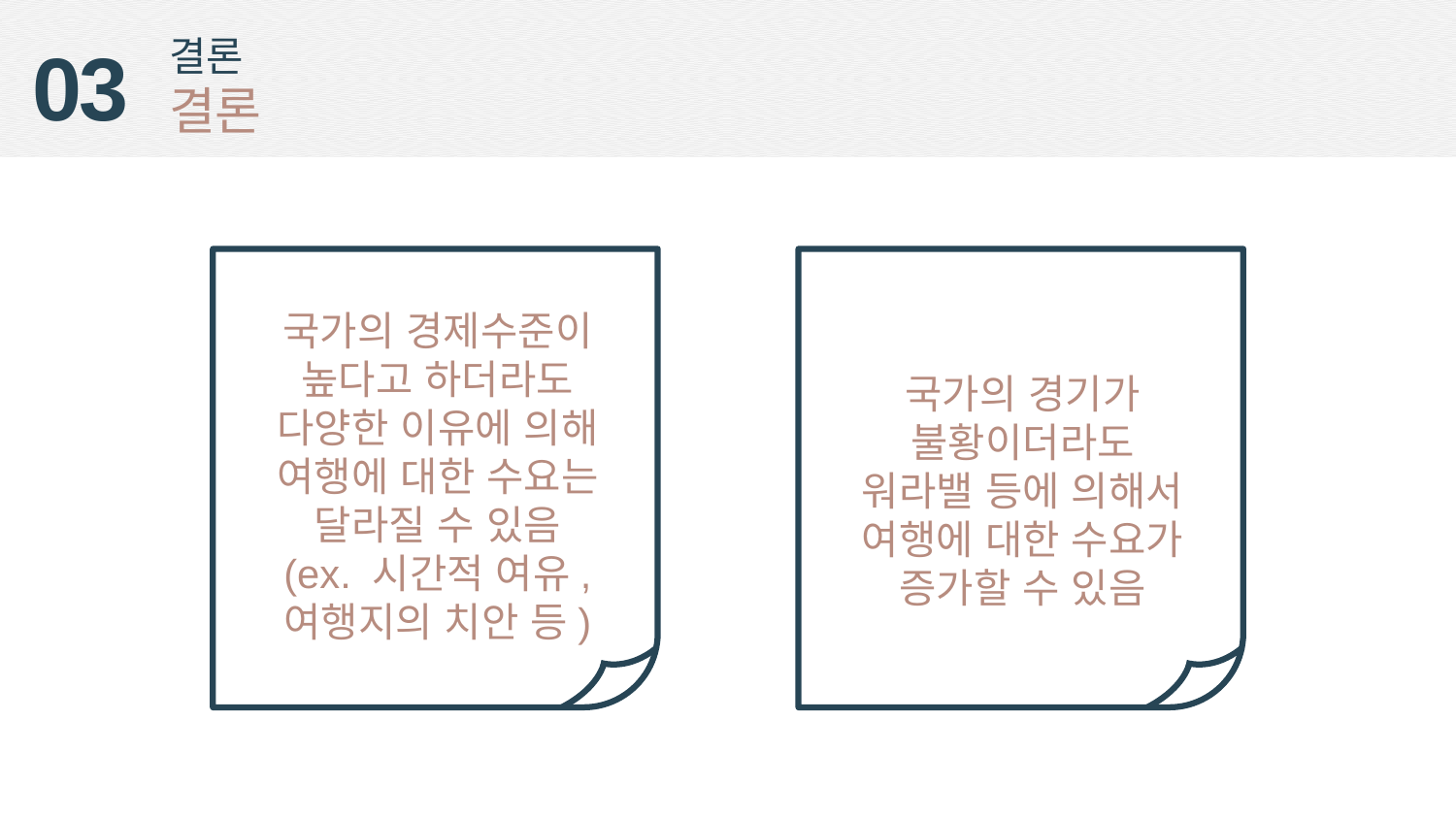

결론
결론
03

국가의 경제수준이
높다고 하더라도
다양한 이유에 의해
여행에 대한 수요는
달라질 수 있음
(ex. 시간적 여유,
여행지의 치안 등)

국가의 경기가
불황이더라도
워라밸 등에 의해서
여행에 대한 수요가
증가할 수 있음